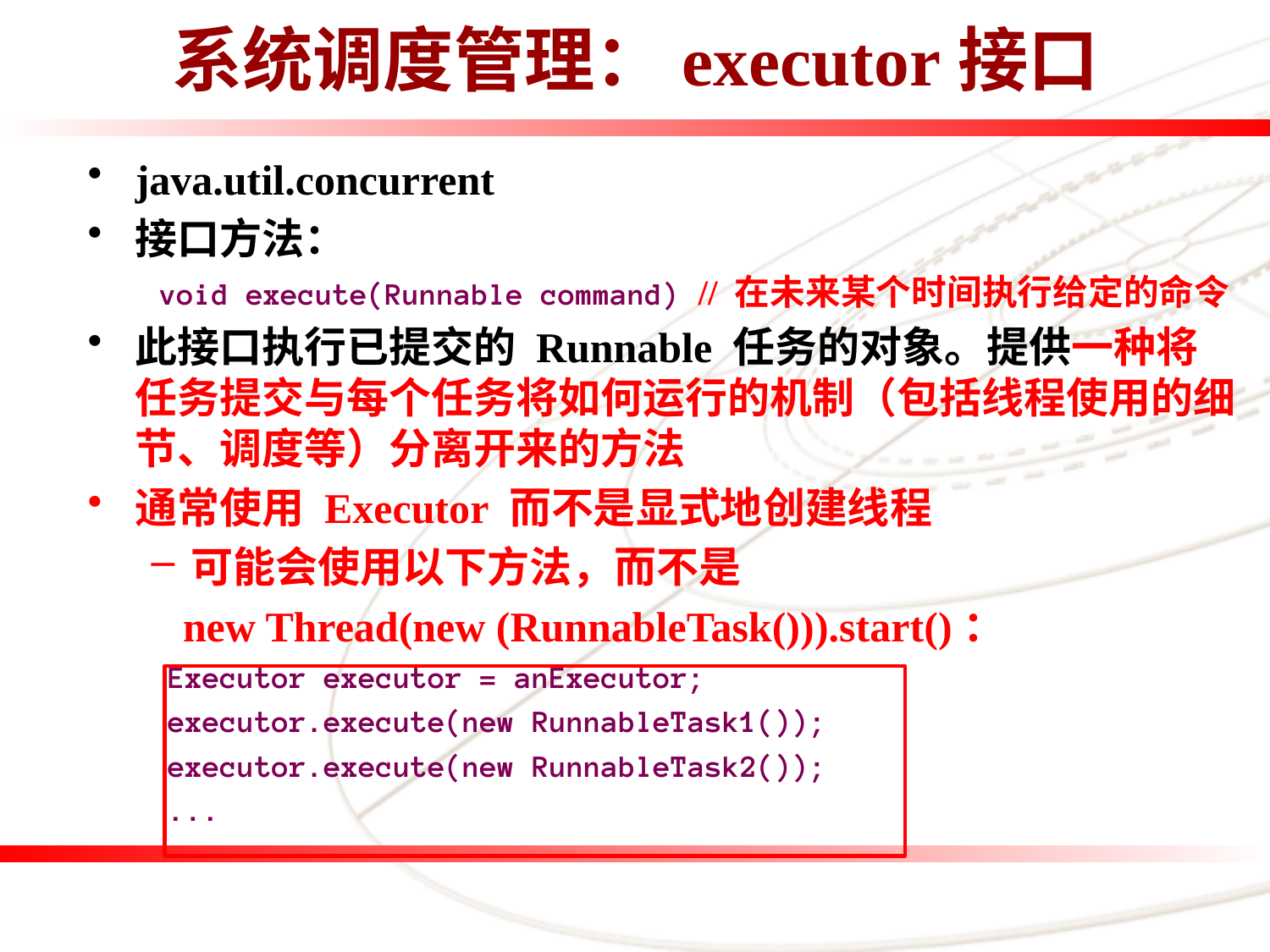

# 系统调度管理：executor接口
java.util.concurrent
接口方法：
 void execute(Runnable command) // 在未来某个时间执行给定的命令
此接口执行已提交的 Runnable 任务的对象。提供一种将任务提交与每个任务将如何运行的机制（包括线程使用的细节、调度等）分离开来的方法
通常使用 Executor 而不是显式地创建线程
可能会使用以下方法，而不是
   new Thread(new (RunnableTask())).start()：
 Executor executor = anExecutor;
 executor.execute(new RunnableTask1());
 executor.execute(new RunnableTask2());
 ...